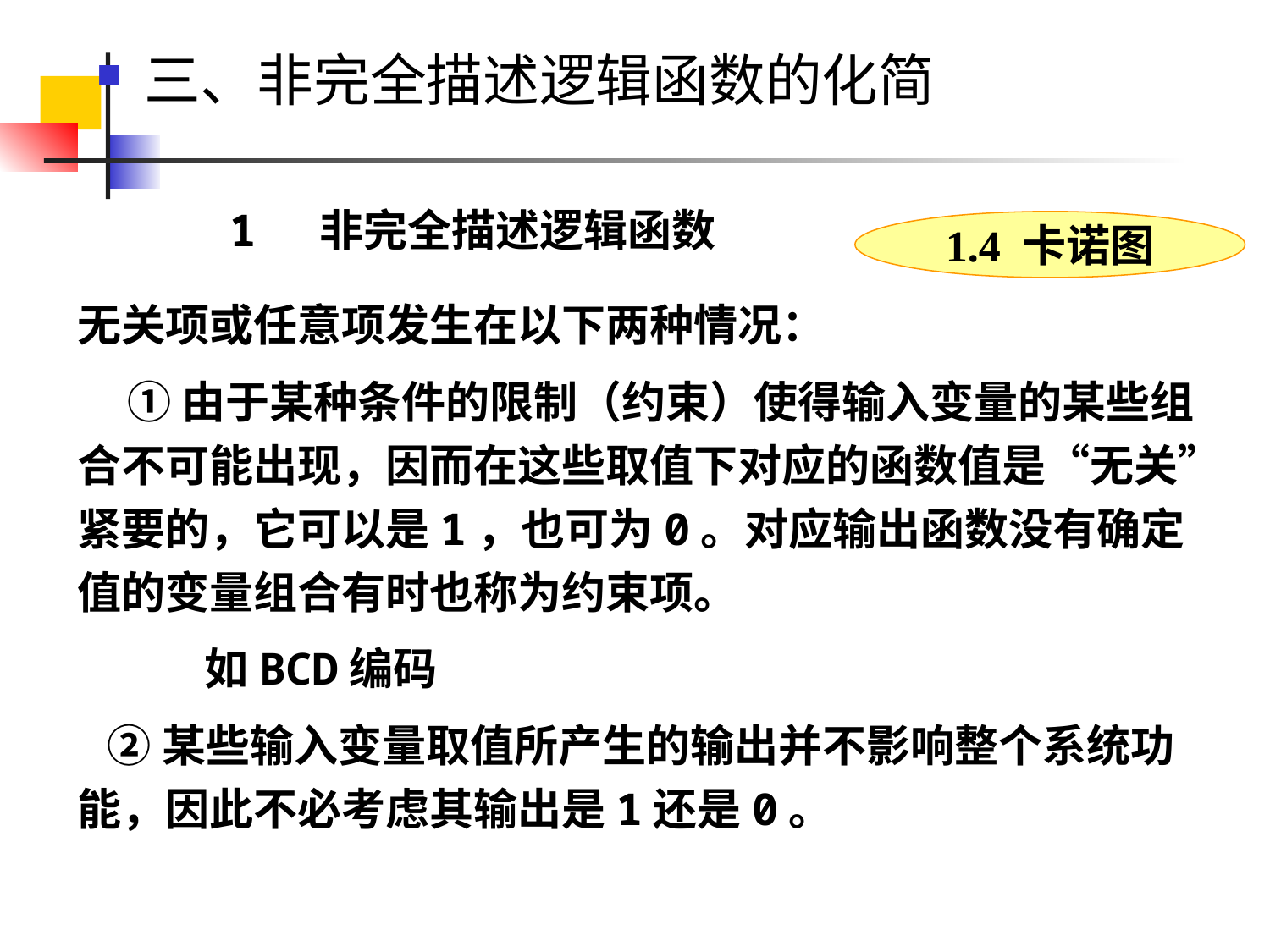

三、非完全描述逻辑函数的化简
		 1  非完全描述逻辑函数
1.4 卡诺图
无关项或任意项发生在以下两种情况：
     ①由于某种条件的限制（约束）使得输入变量的某些组合不可能出现，因而在这些取值下对应的函数值是“无关”紧要的，它可以是1，也可为0。对应输出函数没有确定值的变量组合有时也称为约束项。
	如BCD编码
   ②某些输入变量取值所产生的输出并不影响整个系统功能，因此不必考虑其输出是1还是0。